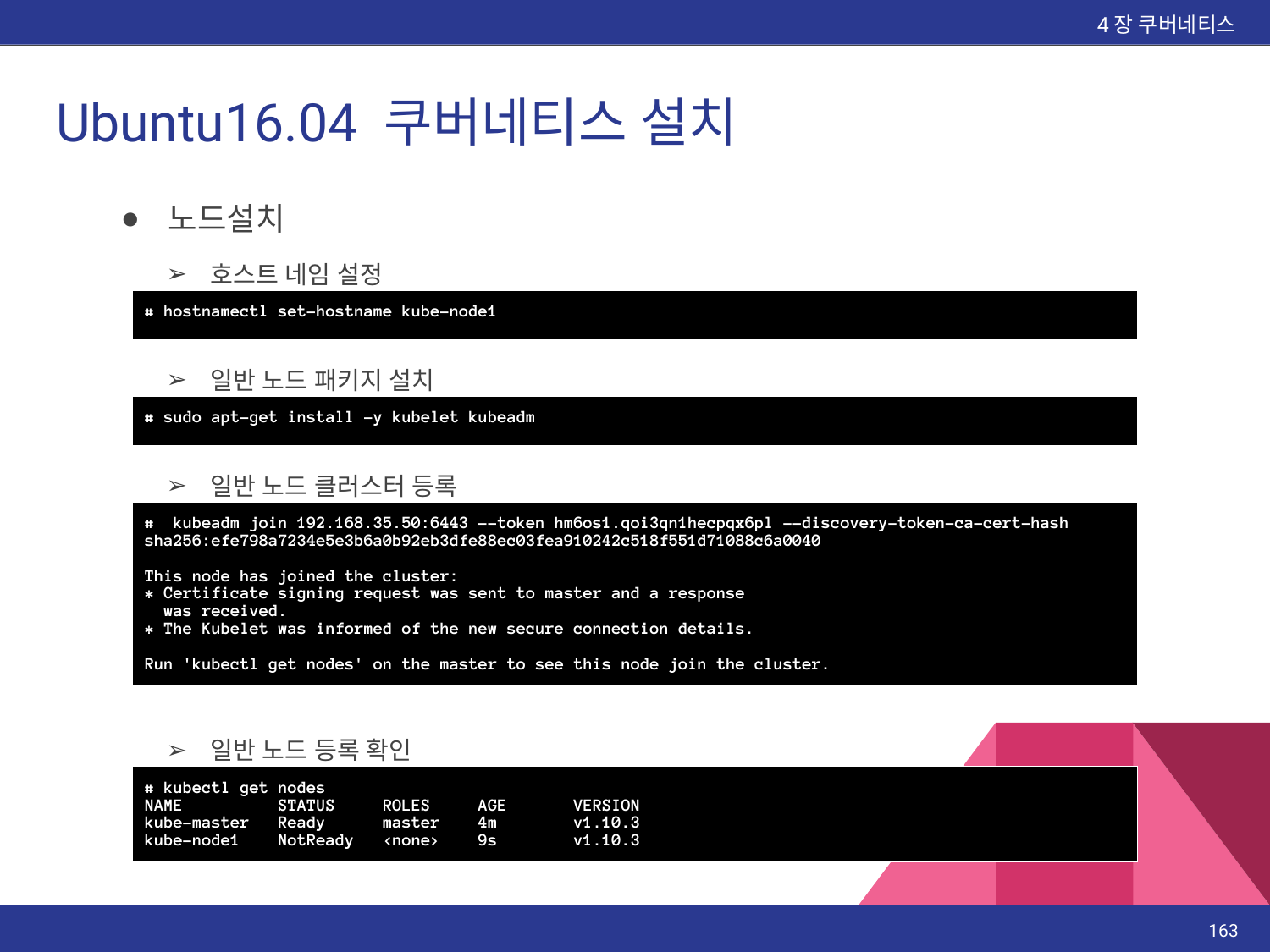

4장 쿠버네티스

# Ubuntu16.04 쿠버네티스 설치
노드설치

호스트 네임 설정
| # hostnamectl set-hostname kube-node1 |
| --- |
일반 노드 패키지 설치
| # sudo apt-get install -y kubelet kubeadm |
| --- |
일반 노드 클러스터 등록
| # kubeadm join 192.168.35.50:6443 --token hm6os1.qoi3qn1hecpqx6pl --discovery-token-ca-cert-hash sha256:efe798a7234e5e3b6a0b92eb3dfe88ec03fea910242c518f551d71088c6a0040 This node has joined the cluster: \* Certificate signing request was sent to master and a response was received. \* The Kubelet was informed of the new secure connection details. Run 'kubectl get nodes' on the master to see this node join the cluster. |
| --- |
일반 노드 등록 확인
| # kubectl get nodes NAME STATUS ROLES AGE VERSION kube-master Ready master 4m v1.10.3 kube-node1 NotReady <none> 9s v1.10.3 |
| --- |
163